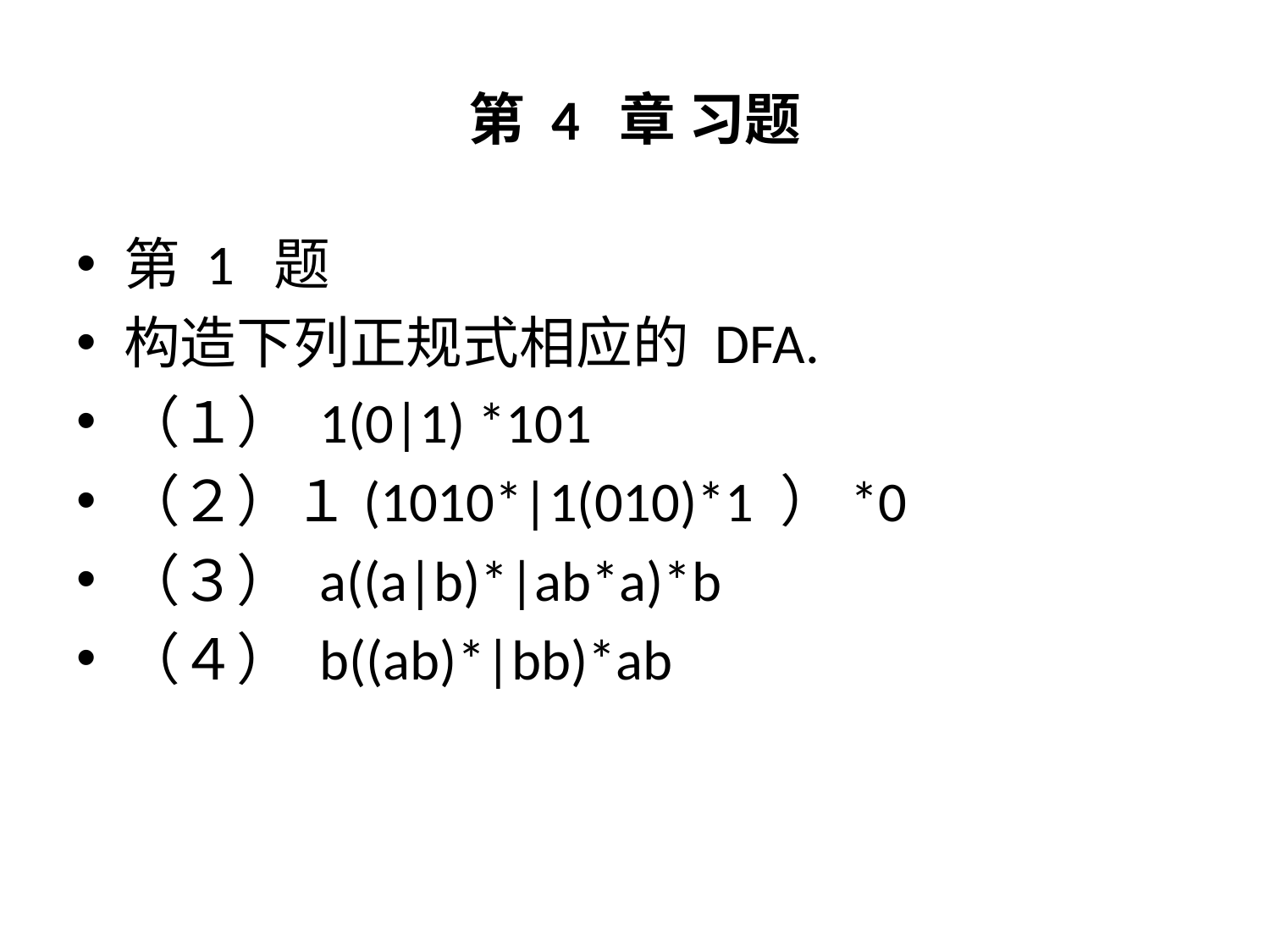

# 第 4  章 习题
第 1  题
构造下列正规式相应的 DFA.
（１） 1(0|1) *101
（２）１(1010*|1(010)*1 ）*0
（３） a((a|b)*|ab*a)*b
（４） b((ab)*|bb)*ab